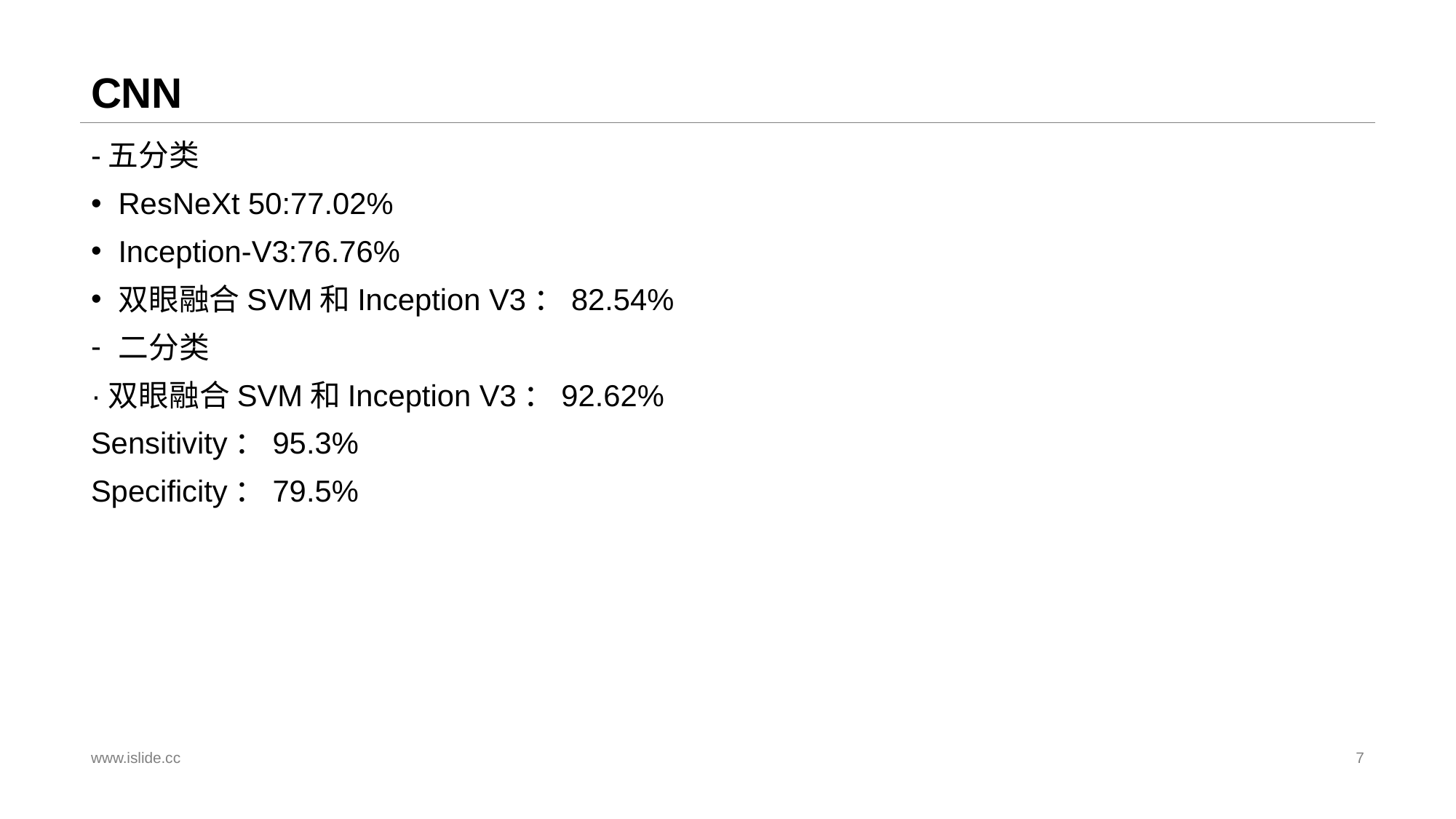

# CNN
-五分类
ResNeXt 50:77.02%
Inception-V3:76.76%
双眼融合SVM和Inception V3：82.54%
二分类
·双眼融合SVM和Inception V3：92.62%
Sensitivity：95.3%
Specificity：79.5%
www.islide.cc
7